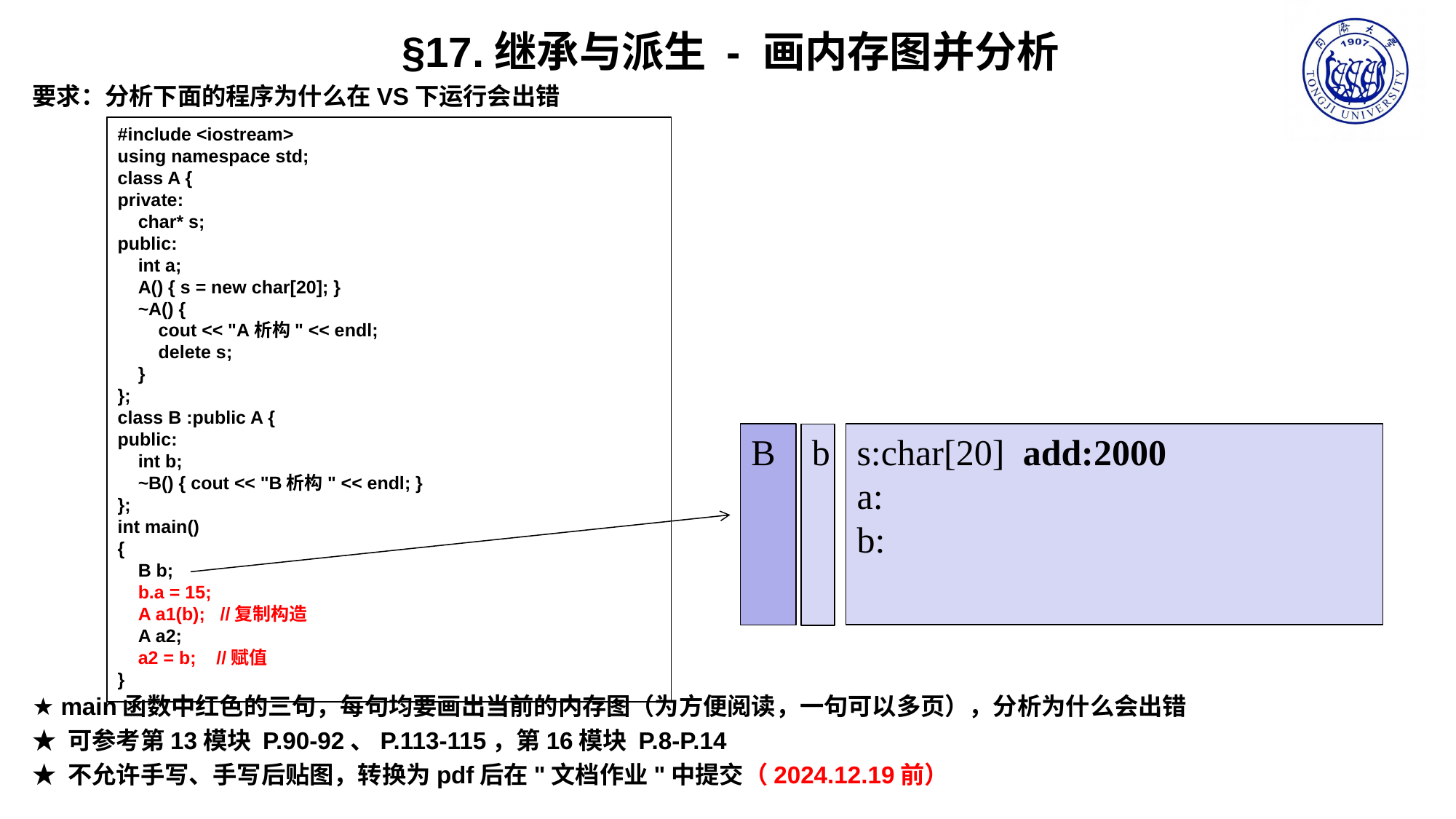

§17.继承与派生 - 画内存图并分析
要求：分析下面的程序为什么在VS下运行会出错

★ main函数中红色的三句，每句均要画出当前的内存图（为方便阅读，一句可以多页），分析为什么会出错
★ 可参考第13模块 P.90-92、P.113-115，第16模块 P.8-P.14
★ 不允许手写、手写后贴图，转换为pdf后在"文档作业"中提交（2024.12.19前）
#include <iostream>
using namespace std;
class A {
private:
    char* s;
public:
    int a;
    A() { s = new char[20]; }
    ~A() {
        cout << "A析构" << endl;
        delete s;
    }
};
class B :public A {
public:
    int b;
    ~B() { cout << "B析构" << endl; }
};
int main()
{
    B b;
    b.a = 15;
    A a1(b);   //复制构造
    A a2;
    a2 = b;    //赋值
}
B

s:char[20]  add:2000
a:
b:
b